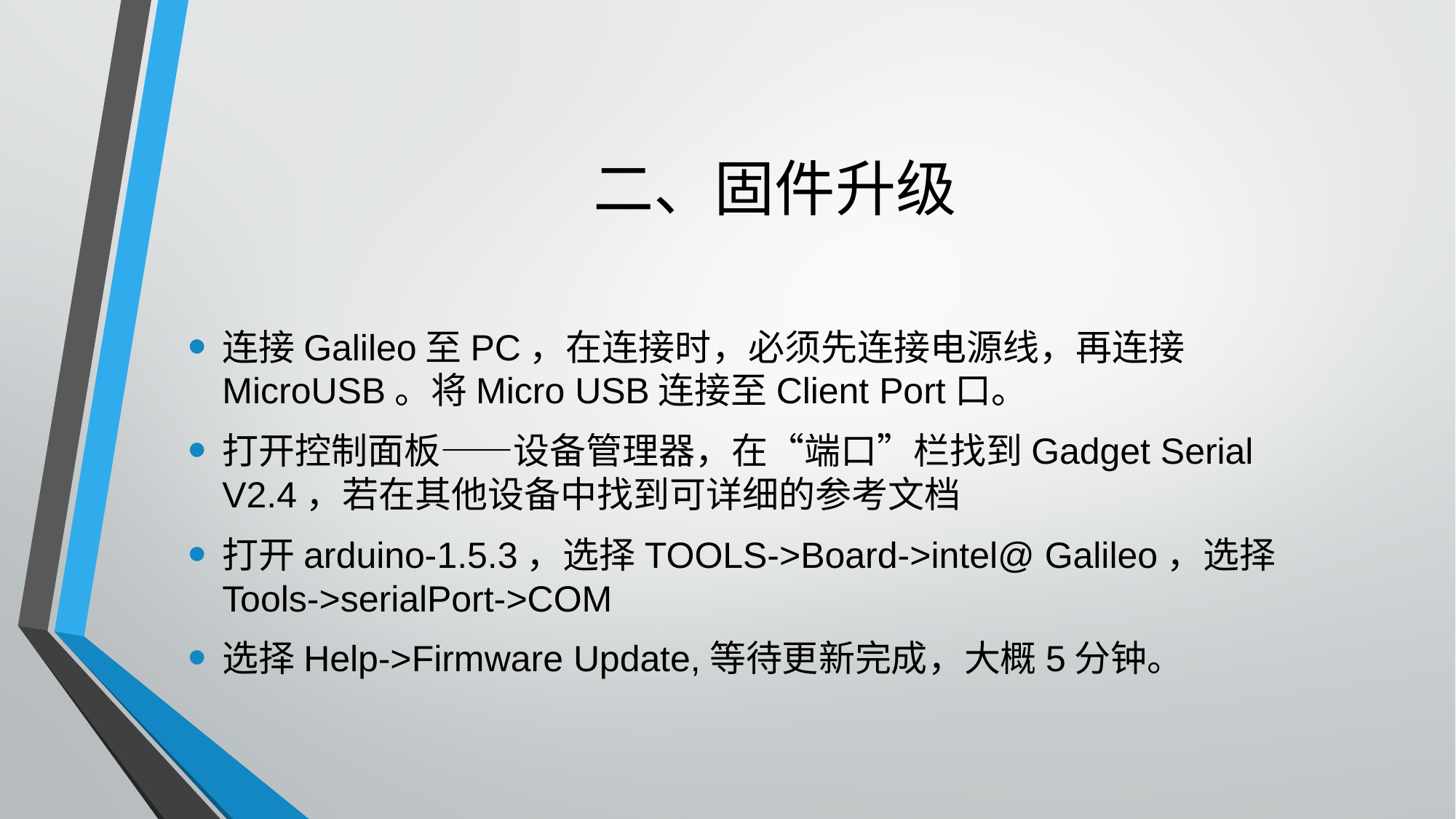

# 二、固件升级
连接Galileo至PC，在连接时，必须先连接电源线，再连接MicroUSB。将Micro USB连接至Client Port口。
打开控制面板——设备管理器，在“端口”栏找到Gadget Serial V2.4，若在其他设备中找到可详细的参考文档
打开arduino-1.5.3，选择TOOLS->Board->intel@ Galileo，选择Tools->serialPort->COM
选择Help->Firmware Update,等待更新完成，大概5分钟。